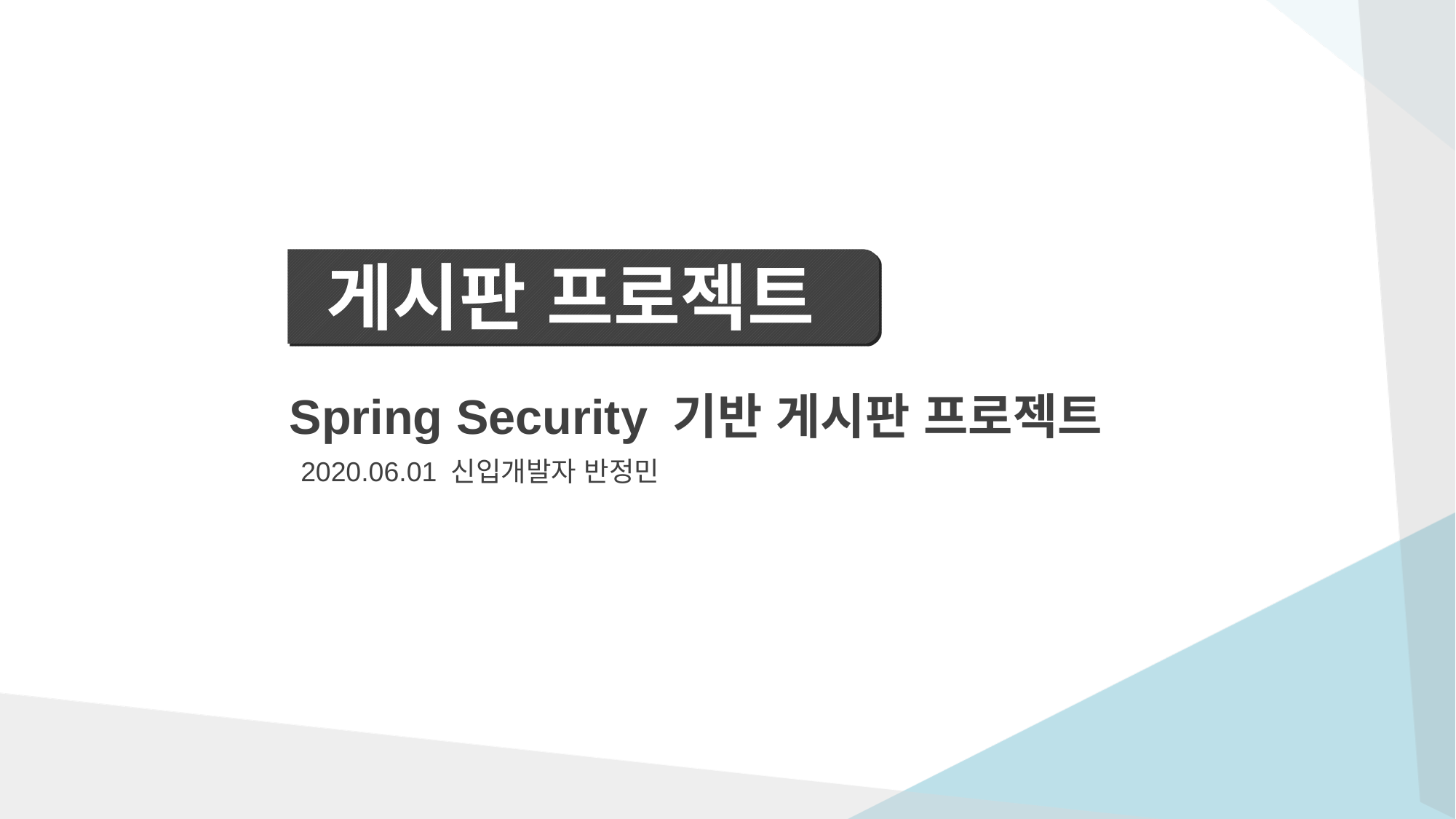

게시판 프로젝트
Spring Security 기반 게시판 프로젝트
2020.06.01 신입개발자 반정민